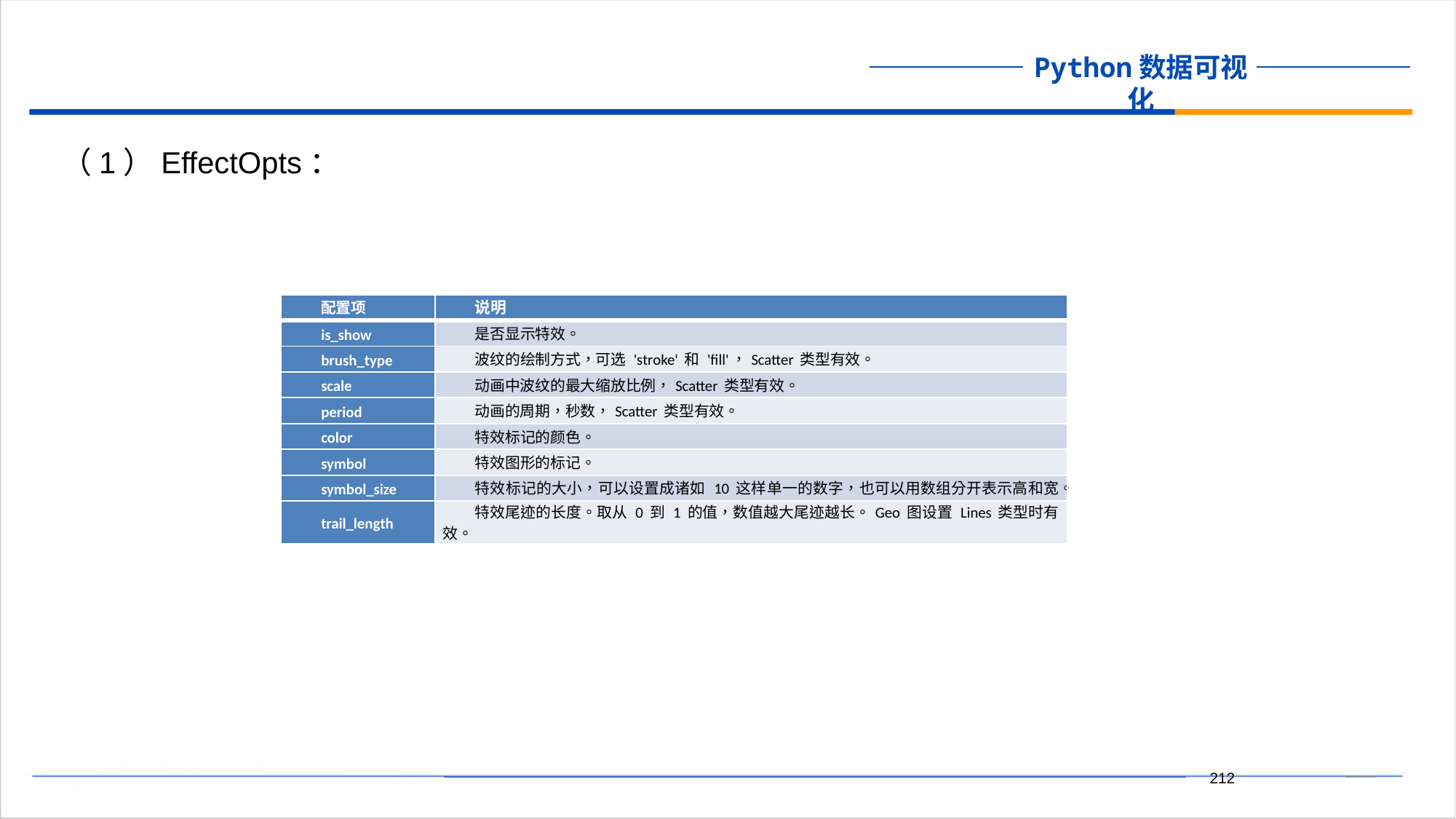

（1）EffectOpts：
| 配置项 | 说明 |
| --- | --- |
| is\_show | 是否显示特效。 |
| brush\_type | 波纹的绘制方式，可选 'stroke' 和 'fill'，Scatter 类型有效。 |
| scale | 动画中波纹的最大缩放比例，Scatter 类型有效。 |
| period | 动画的周期，秒数，Scatter 类型有效。 |
| color | 特效标记的颜色。 |
| symbol | 特效图形的标记。 |
| symbol\_size | 特效标记的大小，可以设置成诸如 10 这样单一的数字，也可以用数组分开表示高和宽。 |
| trail\_length | 特效尾迹的长度。取从 0 到 1 的值，数值越大尾迹越长。Geo 图设置 Lines 类型时有效。 |